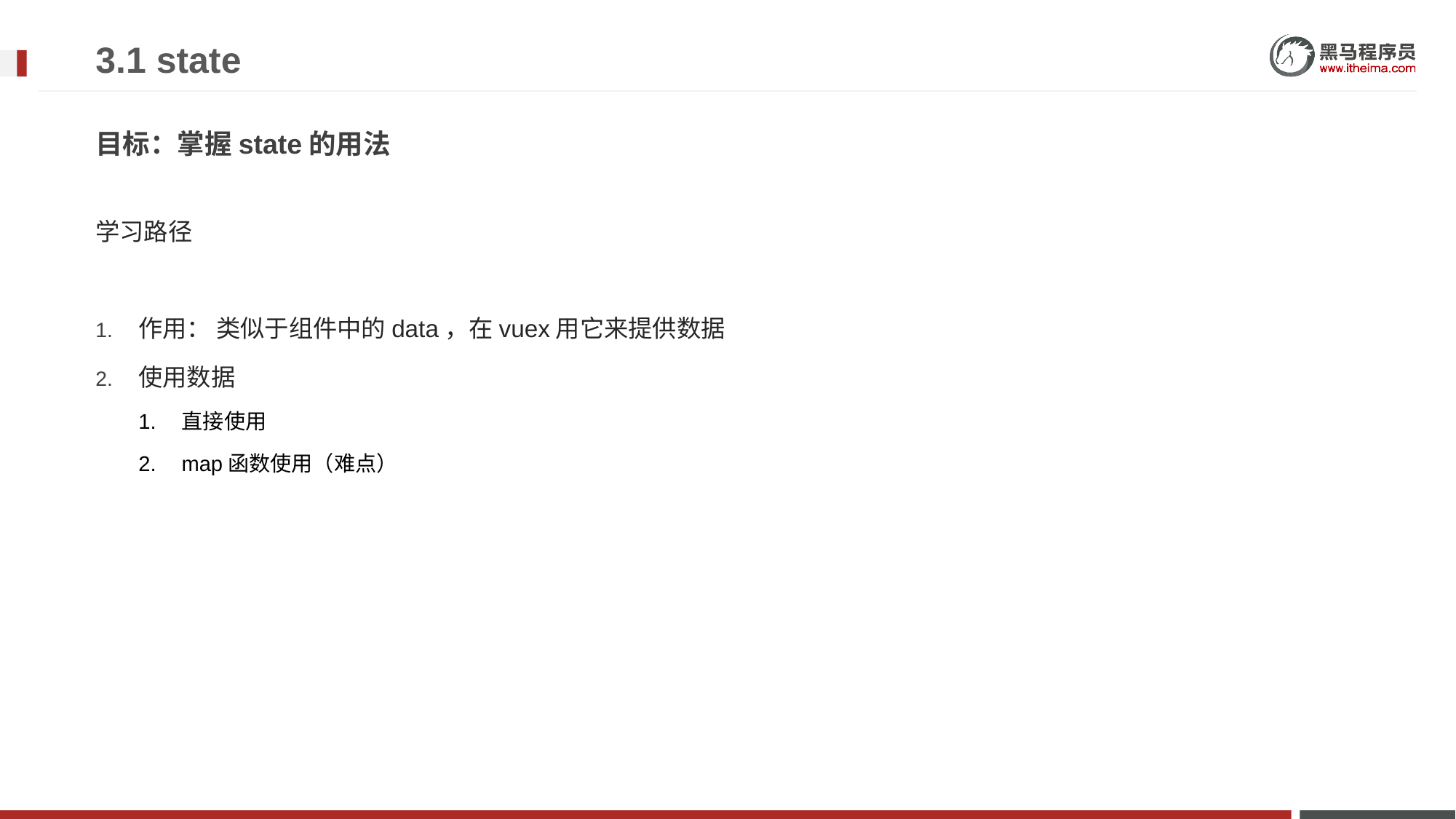

# 3.1 state
目标：掌握state的用法
学习路径

作用： 类似于组件中的data，在vuex用它来提供数据
使用数据
直接使用
map函数使用（难点）